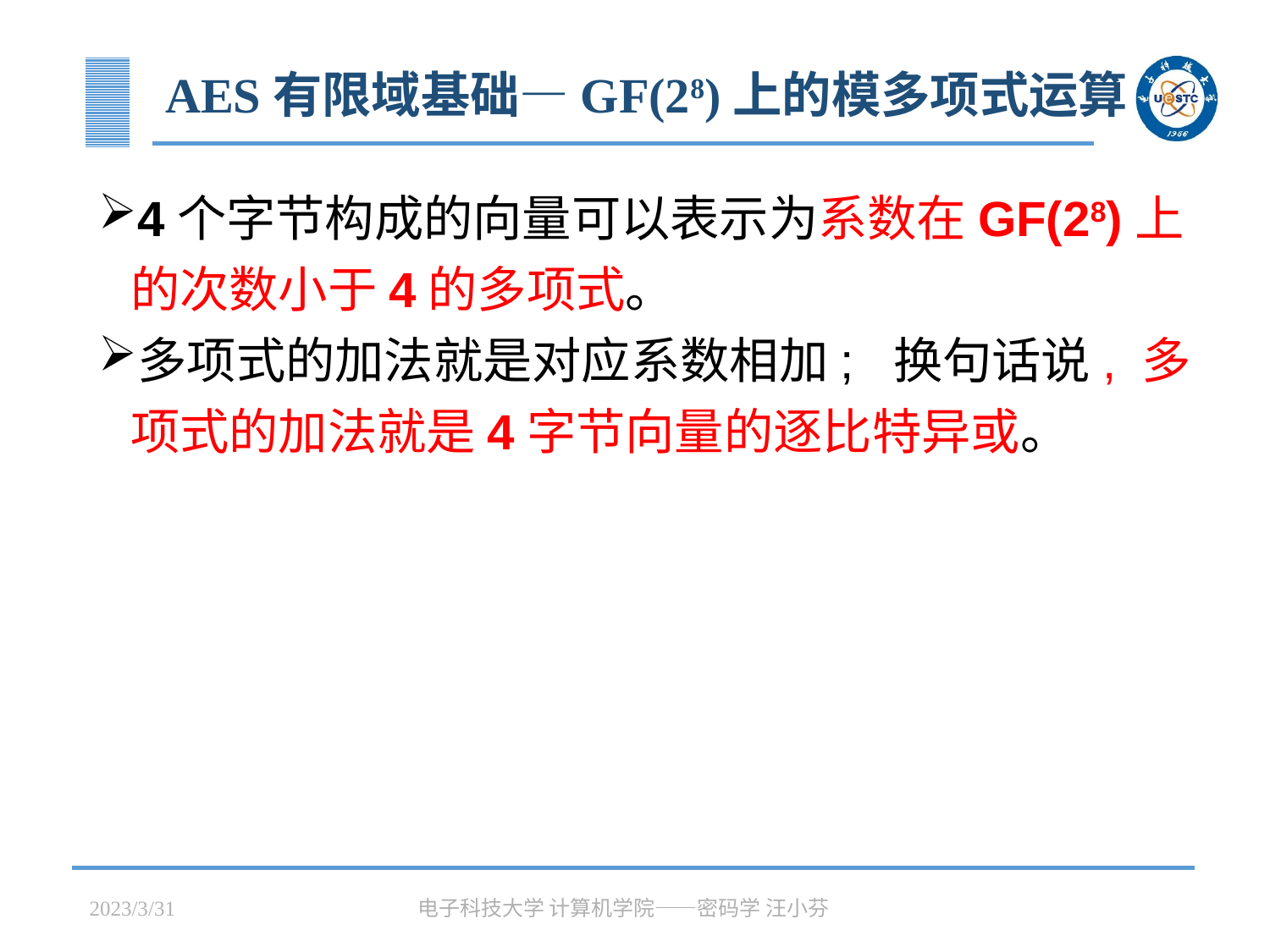

# AES有限域基础—GF(28)上的模多项式运算
4个字节构成的向量可以表示为系数在GF(28)上的次数小于4的多项式。
多项式的加法就是对应系数相加;  换句话说, 多项式的加法就是4字节向量的逐比特异或。
2023/3/31
电子科技大学 计算机学院——密码学 汪小芬